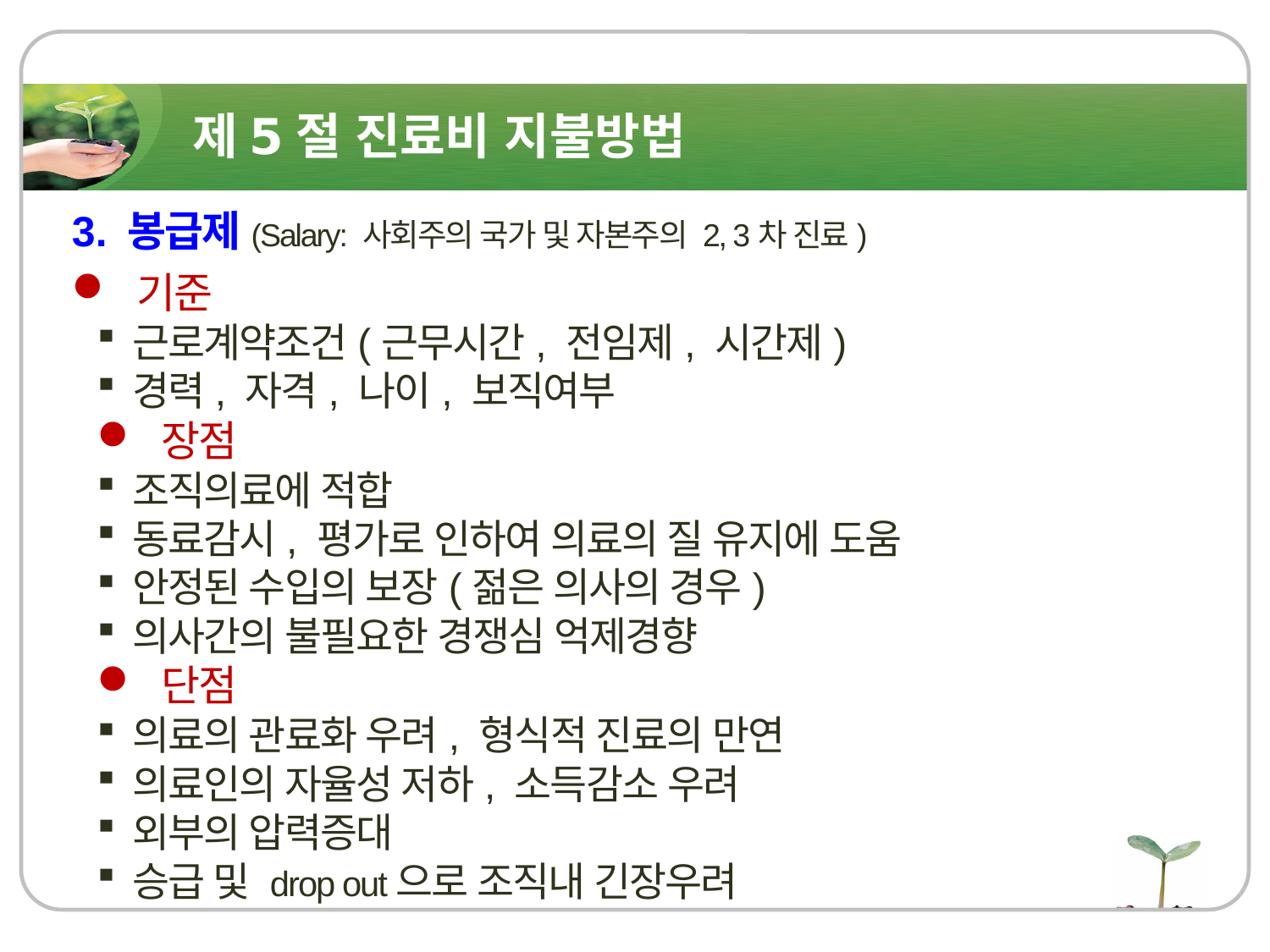

제5절 진료비 지불방법
3. 봉급제(Salary: 사회주의 국가 및 자본주의 2, 3차 진료)
 기준
근로계약조건(근무시간, 전임제, 시간제)
경력, 자격, 나이, 보직여부
 장점
조직의료에 적합
동료감시, 평가로 인하여 의료의 질 유지에 도움
안정된 수입의 보장(젊은 의사의 경우)
의사간의 불필요한 경쟁심 억제경향
 단점
의료의 관료화 우려, 형식적 진료의 만연
의료인의 자율성 저하, 소득감소 우려
외부의 압력증대
승급 및 drop out으로 조직내 긴장우려